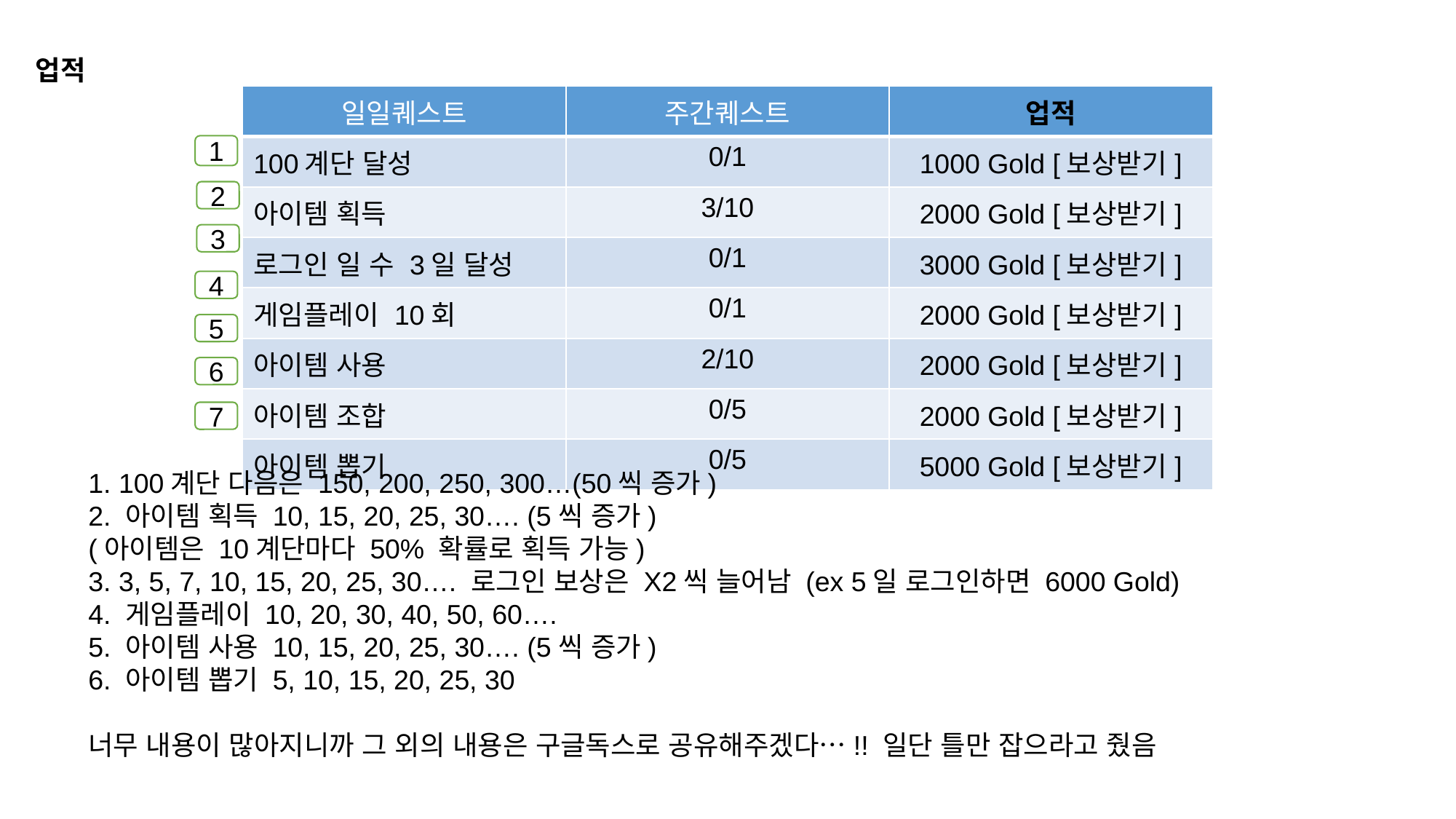

업적
| 일일퀘스트 | 주간퀘스트 | 업적 |
| --- | --- | --- |
| 100계단 달성 | 0/1 | 1000 Gold [보상받기] |
| 아이템 획득 | 3/10 | 2000 Gold [보상받기] |
| 로그인 일 수 3일 달성 | 0/1 | 3000 Gold [보상받기] |
| 게임플레이 10회 | 0/1 | 2000 Gold [보상받기] |
| 아이템 사용 | 2/10 | 2000 Gold [보상받기] |
| 아이템 조합 | 0/5 | 2000 Gold [보상받기] |
| 아이템 뽑기 | 0/5 | 5000 Gold [보상받기] |
1
2
3
4
5
6
7
1. 100계단 다음은 150, 200, 250, 300…(50씩 증가)
2. 아이템 획득 10, 15, 20, 25, 30…. (5씩 증가)
(아이템은 10계단마다 50% 확률로 획득 가능)
3. 3, 5, 7, 10, 15, 20, 25, 30…. 로그인 보상은 X2씩 늘어남 (ex 5일 로그인하면 6000 Gold)
4. 게임플레이 10, 20, 30, 40, 50, 60….
5. 아이템 사용 10, 15, 20, 25, 30…. (5씩 증가)
6. 아이템 뽑기 5, 10, 15, 20, 25, 30

너무 내용이 많아지니까 그 외의 내용은 구글독스로 공유해주겠다…!! 일단 틀만 잡으라고 줬음